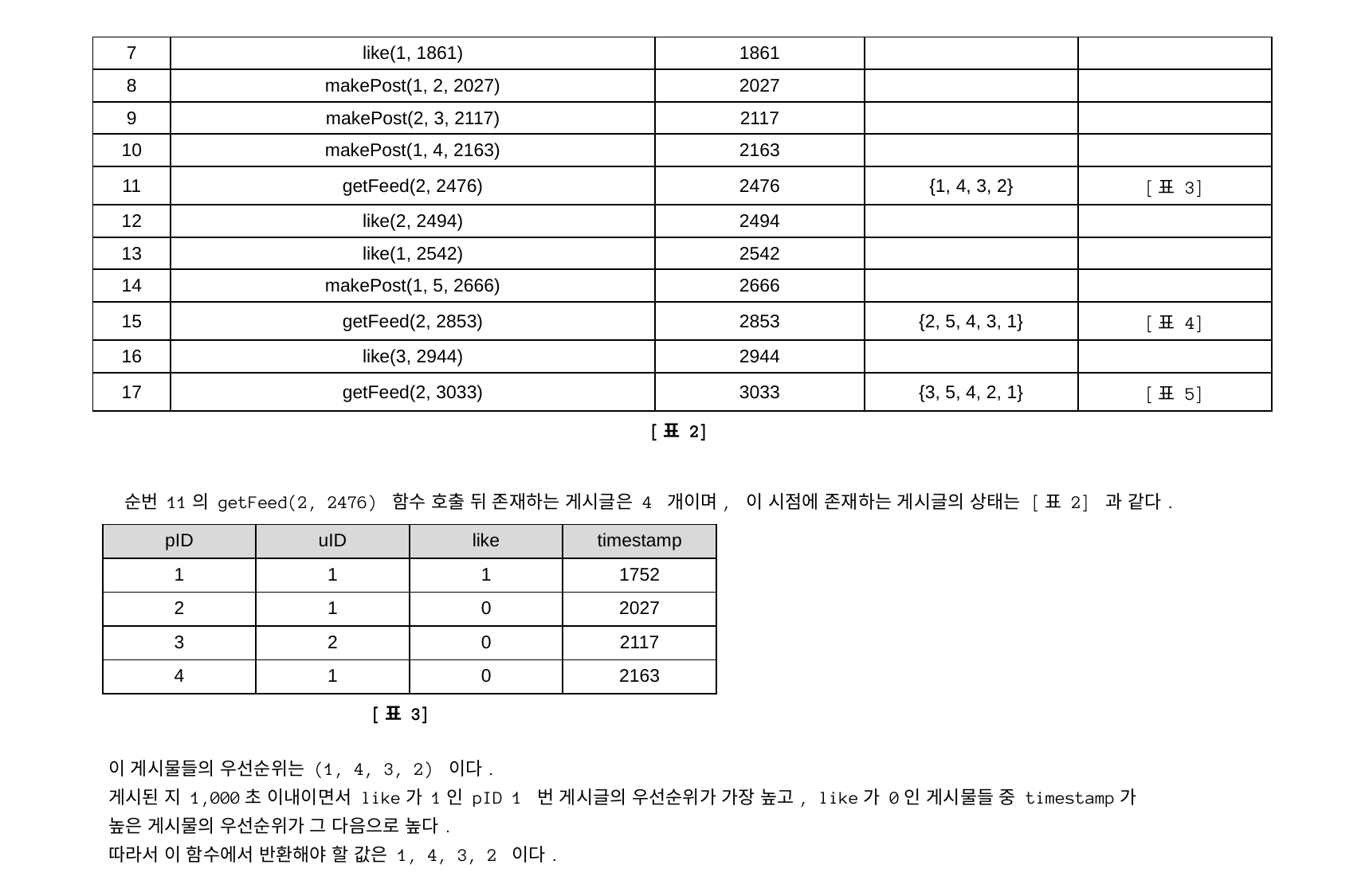

| 7 | like(1, 1861) | 1861 |  |  |
| --- | --- | --- | --- | --- |
| 8 | makePost(1, 2, 2027) | 2027 |  |  |
| 9 | makePost(2, 3, 2117) | 2117 |  |  |
| 10 | makePost(1, 4, 2163) | 2163 |  |  |
| 11 | getFeed(2, 2476) | 2476 | {1, 4, 3, 2} | [표 3] |
| 12 | like(2, 2494) | 2494 |  |  |
| 13 | like(1, 2542) | 2542 |  |  |
| 14 | makePost(1, 5, 2666) | 2666 |  |  |
| 15 | getFeed(2, 2853) | 2853 | {2, 5, 4, 3, 1} | [표 4] |
| 16 | like(3, 2944) | 2944 |  |  |
| 17 | getFeed(2, 3033) | 3033 | {3, 5, 4, 2, 1} | [표 5] |
[표 2]
순번 11의 getFeed(2, 2476) 함수 호출 뒤 존재하는 게시글은 4 개이며, 이 시점에 존재하는 게시글의 상태는 [표 2] 과 같다.
| pID | uID | like | timestamp |
| --- | --- | --- | --- |
| 1 | 1 | 1 | 1752 |
| 2 | 1 | 0 | 2027 |
| 3 | 2 | 0 | 2117 |
| 4 | 1 | 0 | 2163 |
[표 3]
이 게시물들의 우선순위는 (1, 4, 3, 2) 이다.
게시된 지 1,000초 이내이면서 like가 1인 pID 1 번 게시글의 우선순위가 가장 높고, like가 0인 게시물들 중 timestamp가
높은 게시물의 우선순위가 그 다음으로 높다.
따라서 이 함수에서 반환해야 할 값은 1, 4, 3, 2 이다.